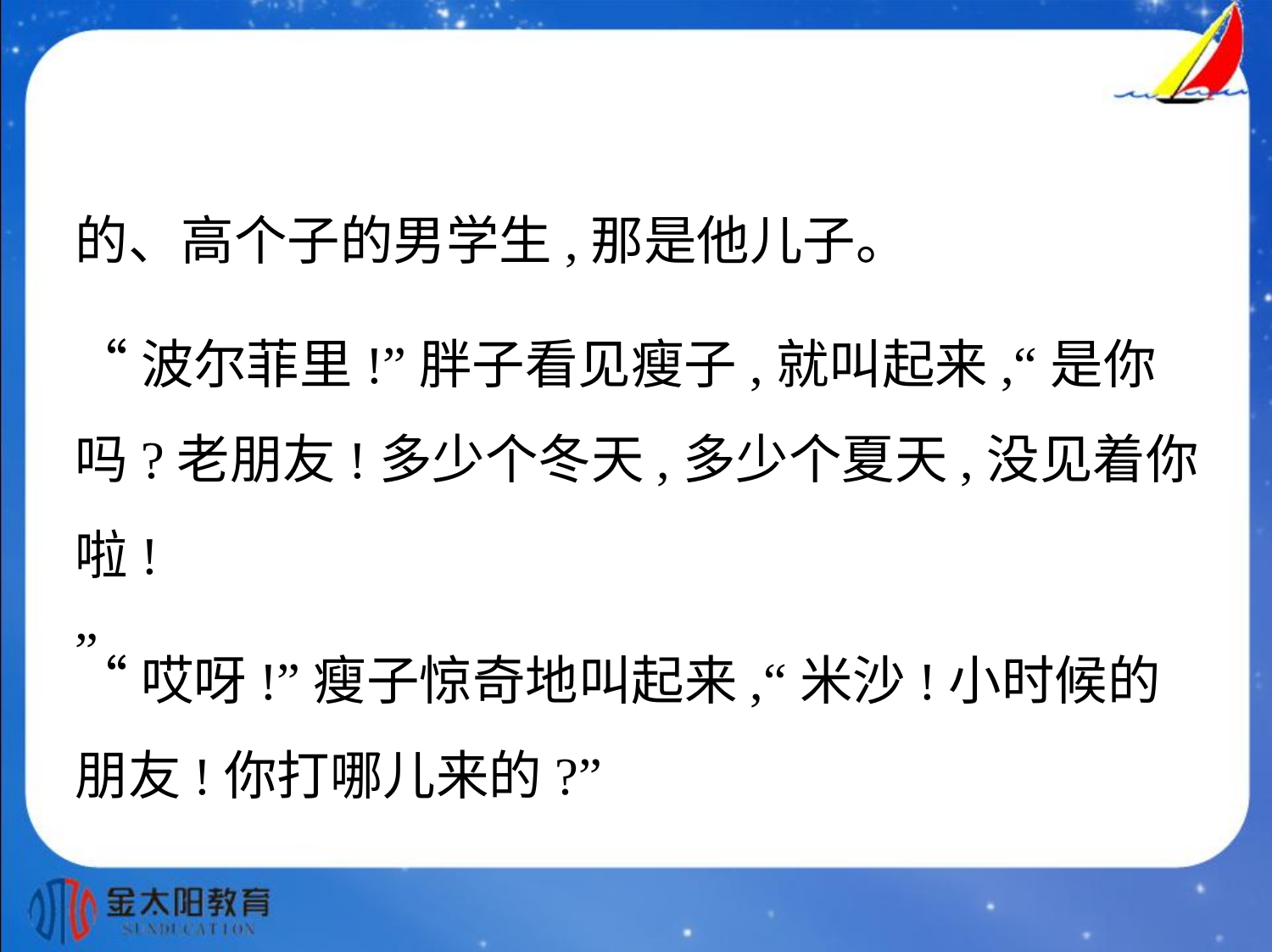

的、高个子的男学生,那是他儿子。
“波尔菲里!”胖子看见瘦子,就叫起来,“是你
吗?老朋友!多少个冬天,多少个夏天,没见着你啦!
”
“哎呀!”瘦子惊奇地叫起来,“米沙!小时候的
朋友!你打哪儿来的?”